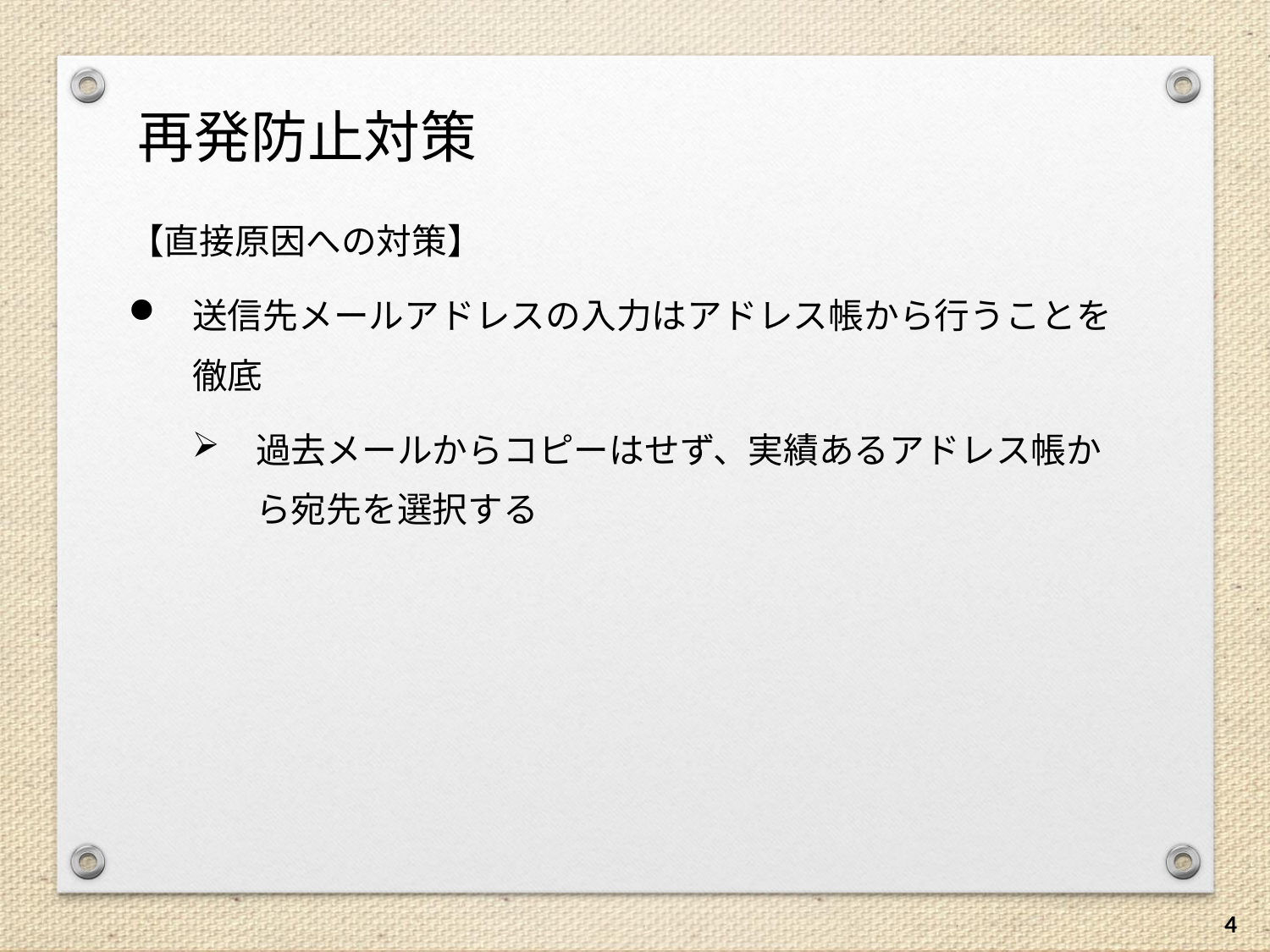

再発防止対策
【直接原因への対策】
送信先メールアドレスの入力はアドレス帳から行うことを徹底
過去メールからコピーはせず、実績あるアドレス帳から宛先を選択する
4